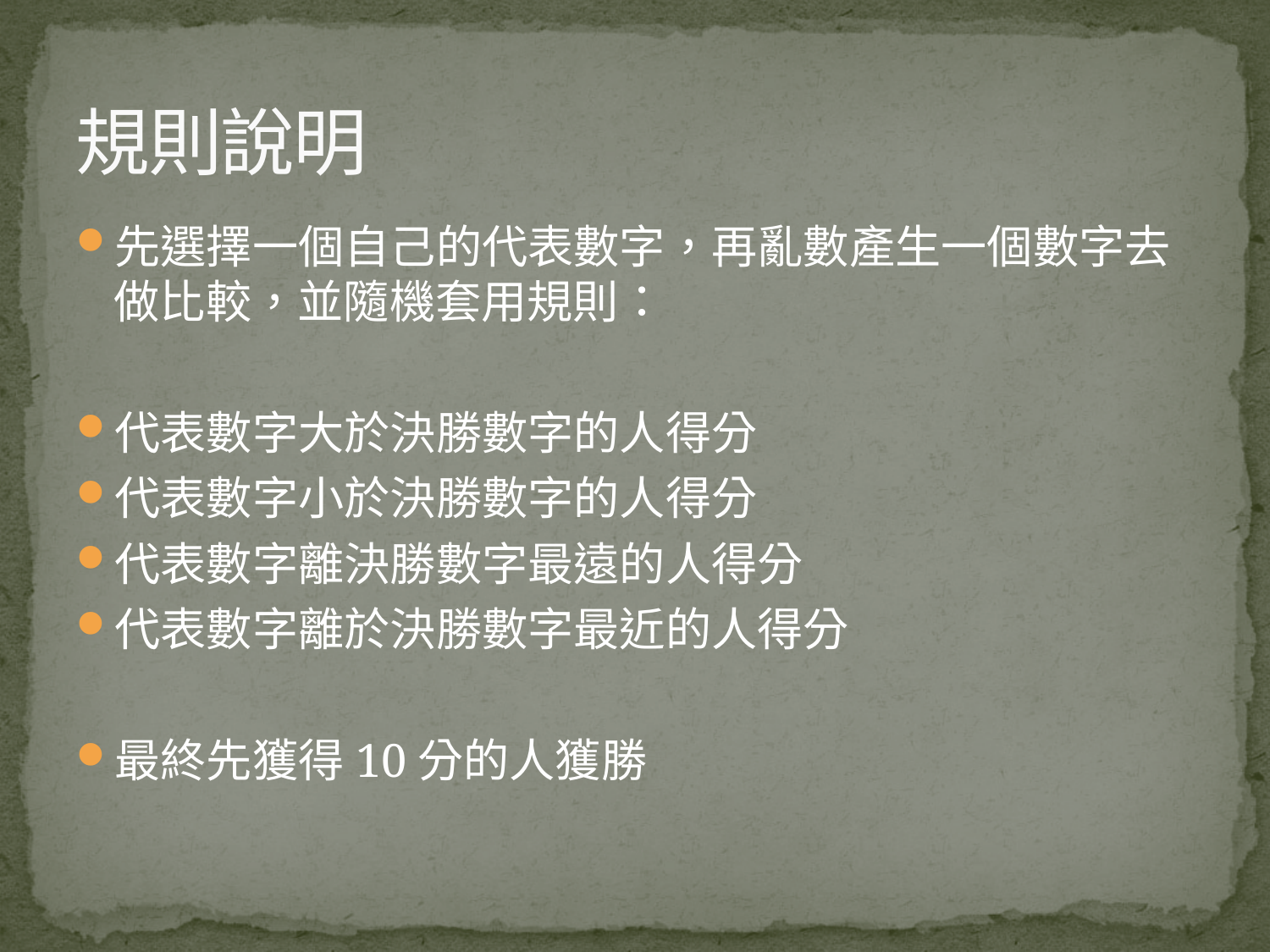

# 規則說明
先選擇一個自己的代表數字，再亂數產生一個數字去做比較，並隨機套用規則：

代表數字大於決勝數字的人得分
代表數字小於決勝數字的人得分
代表數字離決勝數字最遠的人得分
代表數字離於決勝數字最近的人得分

最終先獲得10分的人獲勝